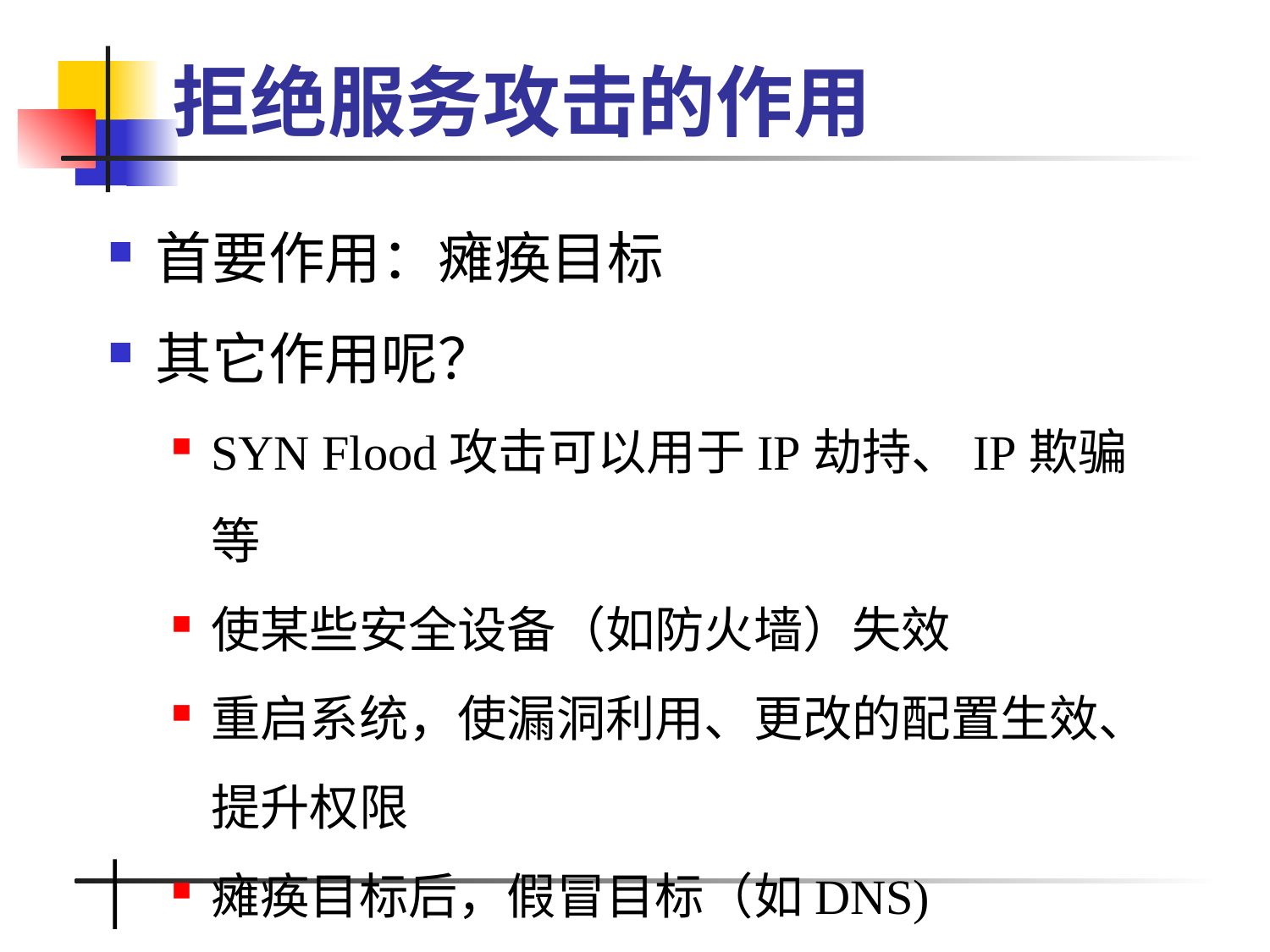

# 拒绝服务攻击的作用
首要作用：瘫痪目标
其它作用呢？
SYN Flood攻击可以用于IP劫持、IP欺骗等
使某些安全设备（如防火墙）失效
重启系统，使漏洞利用、更改的配置生效、提升权限
瘫痪目标后，假冒目标（如DNS)